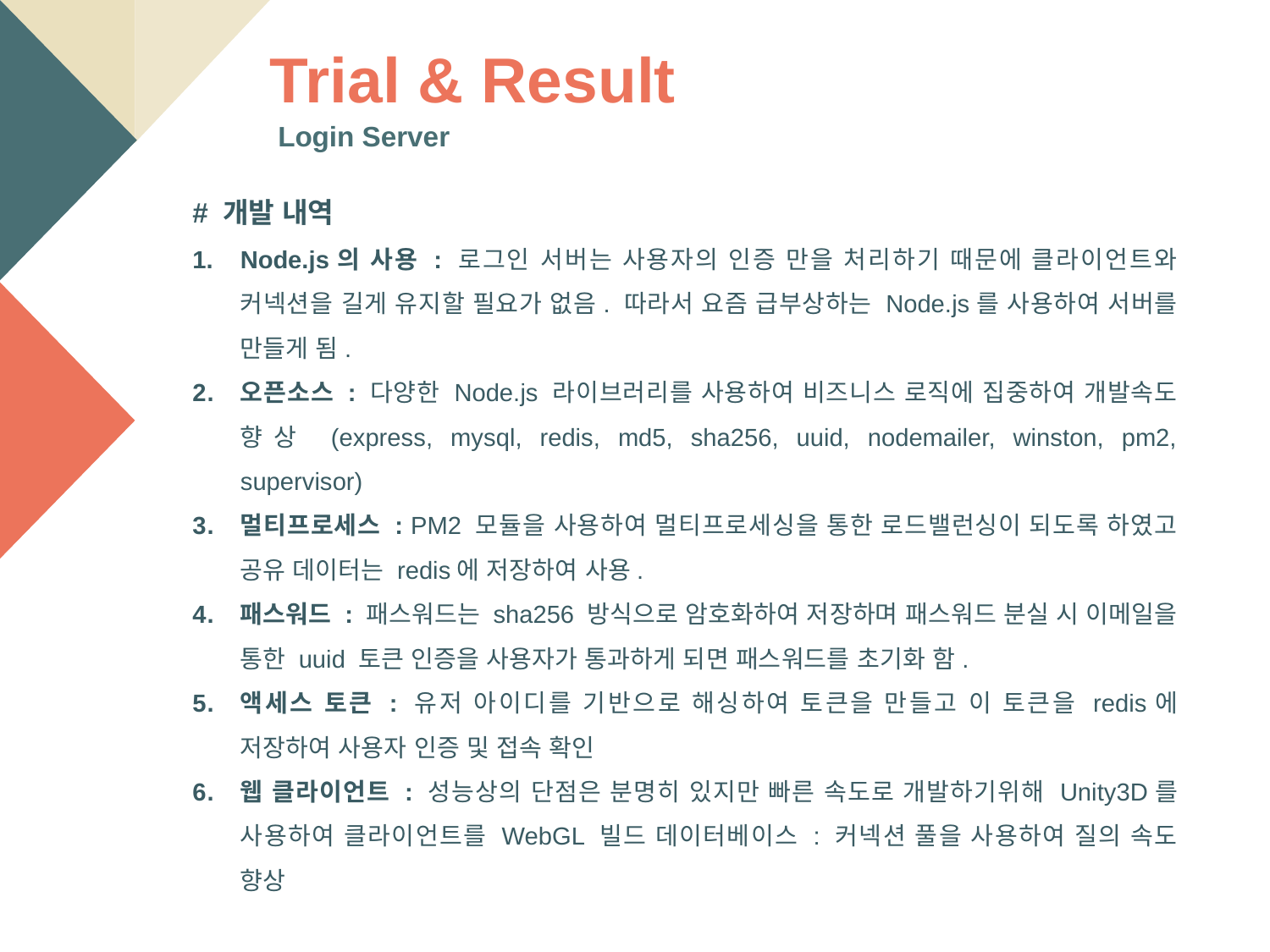

Trial & Result
Login Server
# 개발 내역
Node.js의 사용 : 로그인 서버는 사용자의 인증 만을 처리하기 때문에 클라이언트와 커넥션을 길게 유지할 필요가 없음. 따라서 요즘 급부상하는 Node.js를 사용하여 서버를 만들게 됨.
오픈소스 : 다양한 Node.js 라이브러리를 사용하여 비즈니스 로직에 집중하여 개발속도 향상 (express, mysql, redis, md5, sha256, uuid, nodemailer, winston, pm2, supervisor)
멀티프로세스 : PM2 모듈을 사용하여 멀티프로세싱을 통한 로드밸런싱이 되도록 하였고 공유 데이터는 redis에 저장하여 사용.
패스워드 : 패스워드는 sha256 방식으로 암호화하여 저장하며 패스워드 분실 시 이메일을 통한 uuid 토큰 인증을 사용자가 통과하게 되면 패스워드를 초기화 함.
액세스 토큰 : 유저 아이디를 기반으로 해싱하여 토큰을 만들고 이 토큰을 redis에 저장하여 사용자 인증 및 접속 확인
웹 클라이언트 : 성능상의 단점은 분명히 있지만 빠른 속도로 개발하기위해 Unity3D를 사용하여 클라이언트를 WebGL 빌드 데이터베이스 : 커넥션 풀을 사용하여 질의 속도 향상